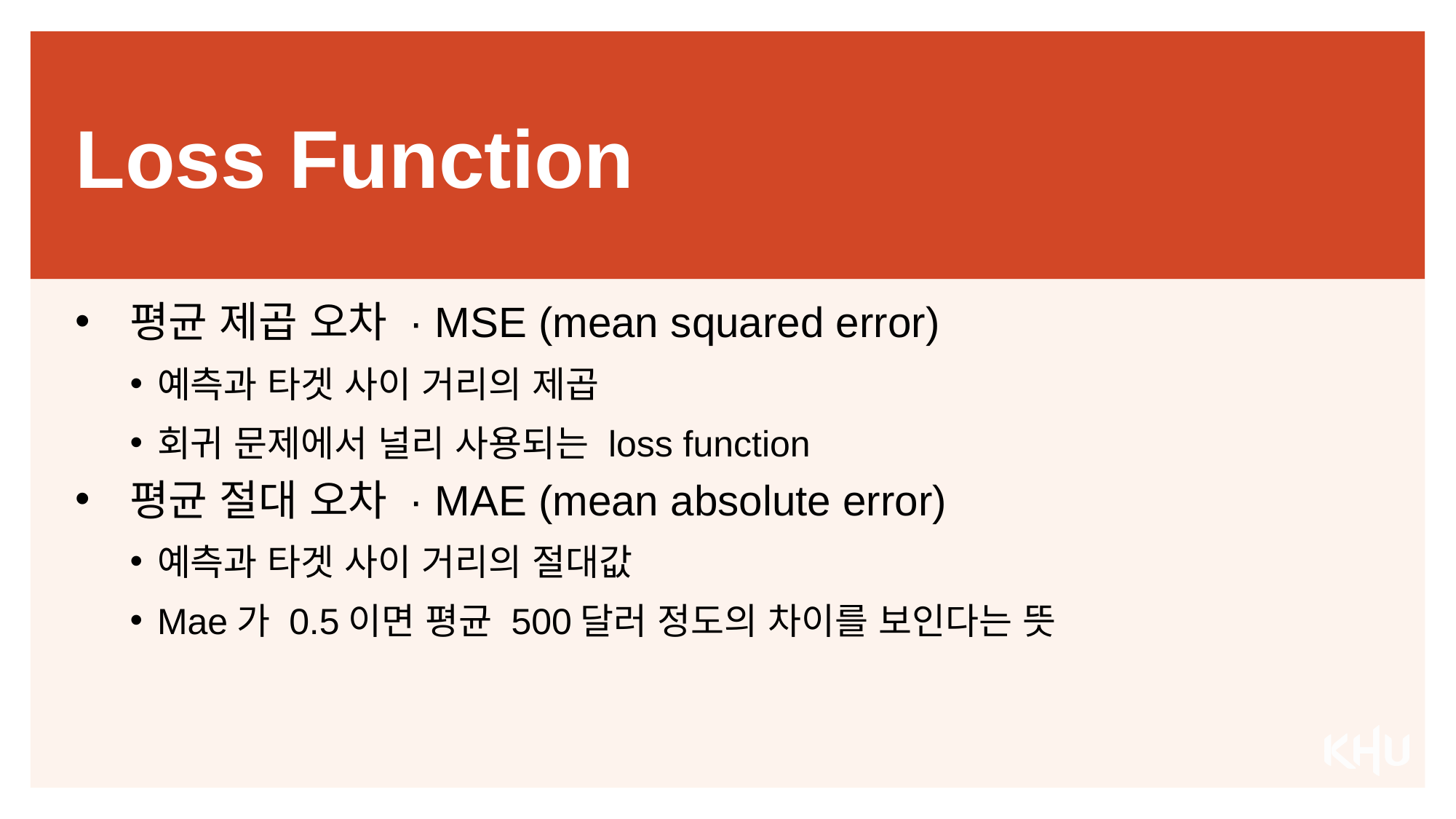

# Loss Function
평균 제곱 오차 · MSE (mean squared error)
예측과 타겟 사이 거리의 제곱
회귀 문제에서 널리 사용되는 loss function
평균 절대 오차 · MAE (mean absolute error)
예측과 타겟 사이 거리의 절대값
Mae가 0.5이면 평균 500달러 정도의 차이를 보인다는 뜻